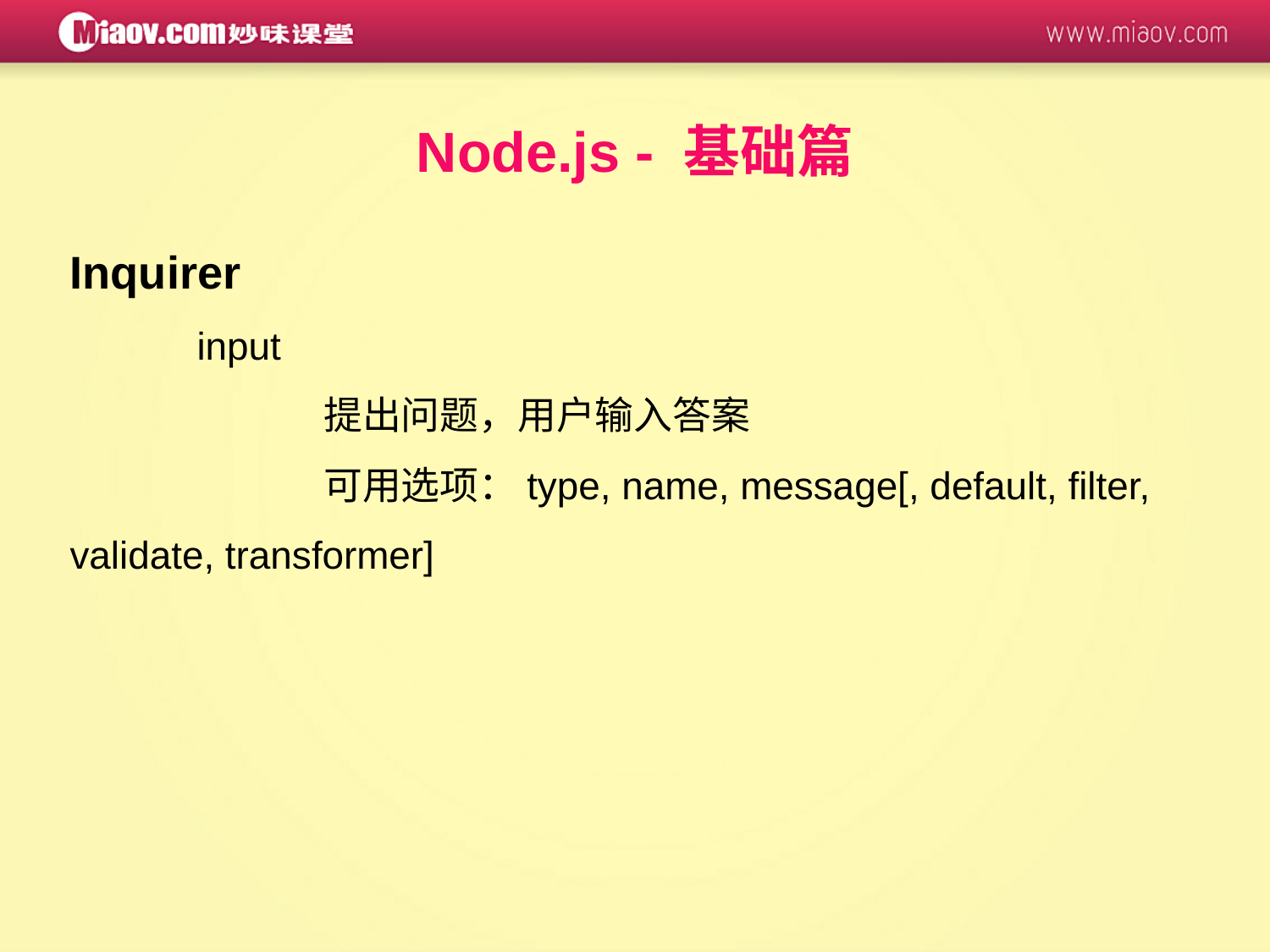

Node.js - 基础篇
Inquirer
	input
		提出问题，用户输入答案
		可用选项：type, name, message[, default, filter, validate, transformer]